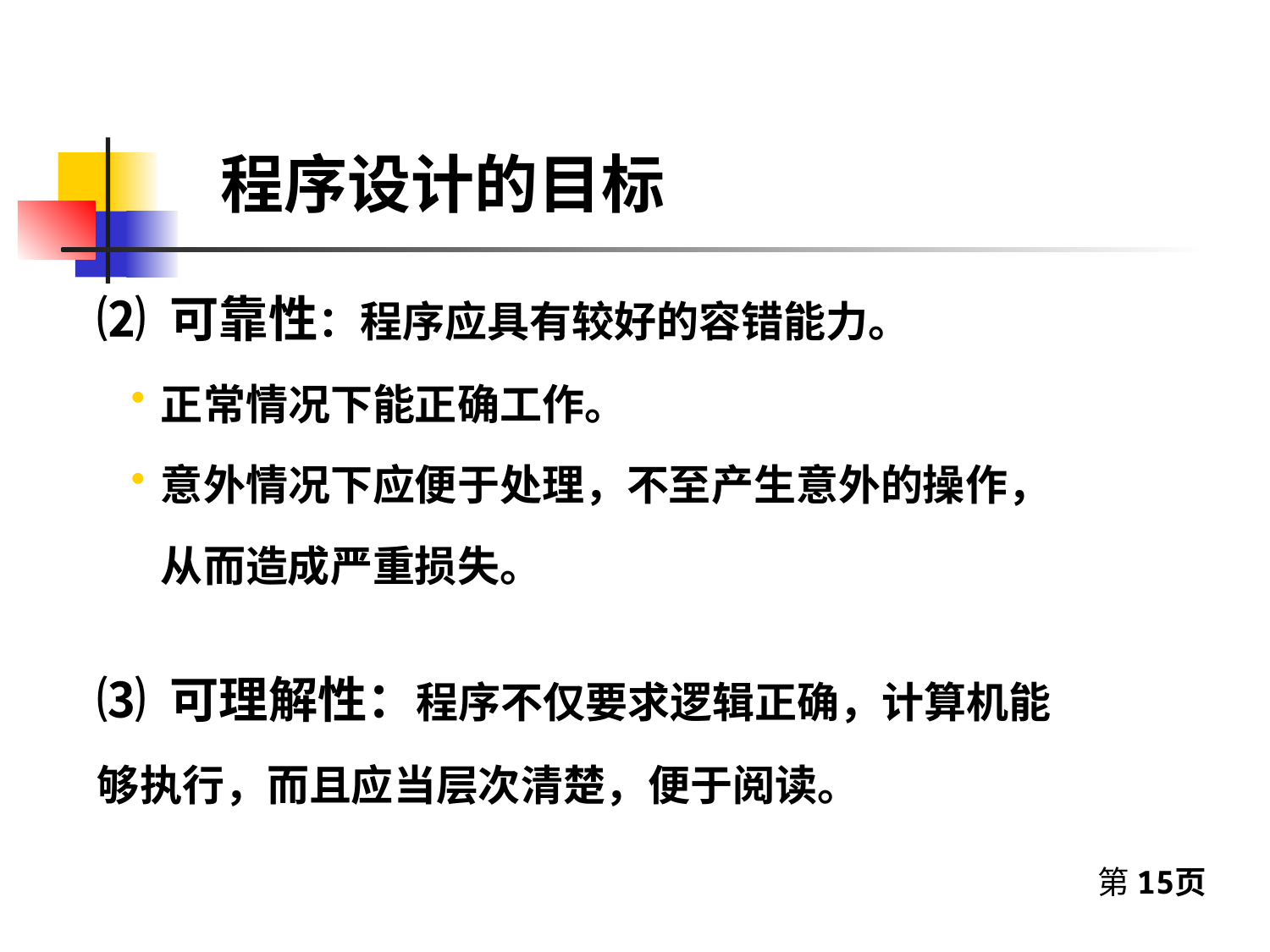

程序设计的目标
⑵ 可靠性：程序应具有较好的容错能力。
正常情况下能正确工作。
意外情况下应便于处理，不至产生意外的操作，从而造成严重损失。
⑶ 可理解性：程序不仅要求逻辑正确，计算机能够执行，而且应当层次清楚，便于阅读。